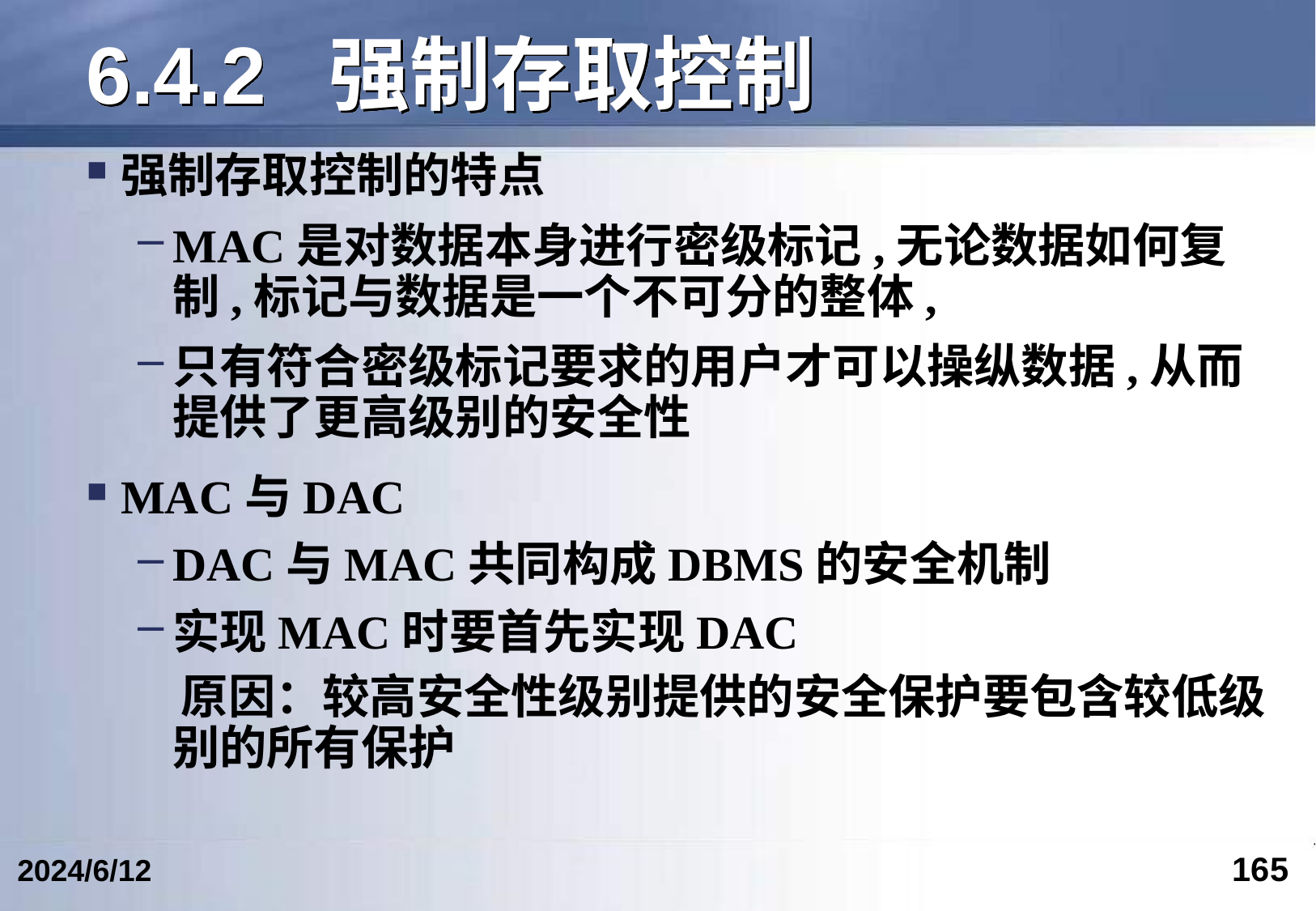

# 6.4.2	强制存取控制
强制存取控制的特点
MAC是对数据本身进行密级标记,无论数据如何复制,标记与数据是一个不可分的整体,
只有符合密级标记要求的用户才可以操纵数据,从而提供了更高级别的安全性
MAC与DAC
DAC与MAC共同构成DBMS的安全机制
实现MAC时要首先实现DAC
   原因：较高安全性级别提供的安全保护要包含较低级别的所有保护
165
2024/6/12